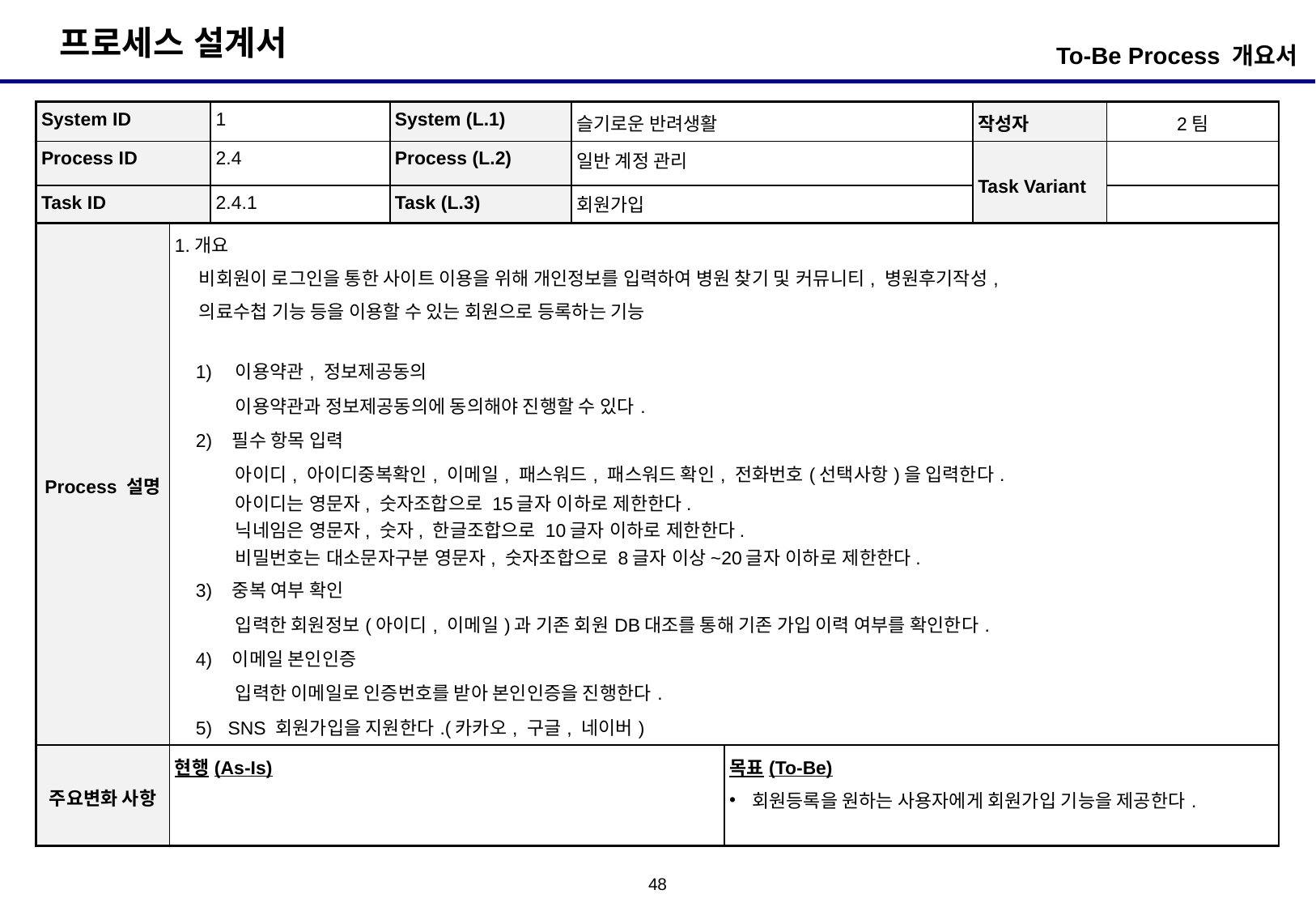

To-Be Process 개요서
| System ID | 1 | System (L.1) | 슬기로운 반려생활 | 작성자 | 2팀 |
| --- | --- | --- | --- | --- | --- |
| Process ID | 2.4 | Process (L.2) | 일반 계정 관리 | Task Variant |  |
| Task ID | 2.4.1 | Task (L.3) | 회원가입 |  |  |
| Process 설명 | 1.개요 비회원이 로그인을 통한 사이트 이용을 위해 개인정보를 입력하여 병원 찾기 및 커뮤니티, 병원후기작성, 의료수첩 기능 등을 이용할 수 있는 회원으로 등록하는 기능 이용약관, 정보제공동의 이용약관과 정보제공동의에 동의해야 진행할 수 있다. 2) 필수 항목 입력 아이디, 아이디중복확인, 이메일, 패스워드, 패스워드 확인, 전화번호(선택사항)을 입력한다. 아이디는 영문자, 숫자조합으로 15글자 이하로 제한한다. 닉네임은 영문자, 숫자, 한글조합으로 10글자 이하로 제한한다. 비밀번호는 대소문자구분 영문자, 숫자조합으로 8글자 이상~20글자 이하로 제한한다. 3) 중복 여부 확인 입력한 회원정보(아이디, 이메일)과 기존 회원DB대조를 통해 기존 가입 이력 여부를 확인한다. 4) 이메일 본인인증 입력한 이메일로 인증번호를 받아 본인인증을 진행한다. 5) SNS 회원가입을 지원한다.(카카오, 구글, 네이버) |  |
| --- | --- | --- |
| 주요변화 사항 | 현행(As-Is) | 목표(To-Be) 회원등록을 원하는 사용자에게 회원가입 기능을 제공한다. |